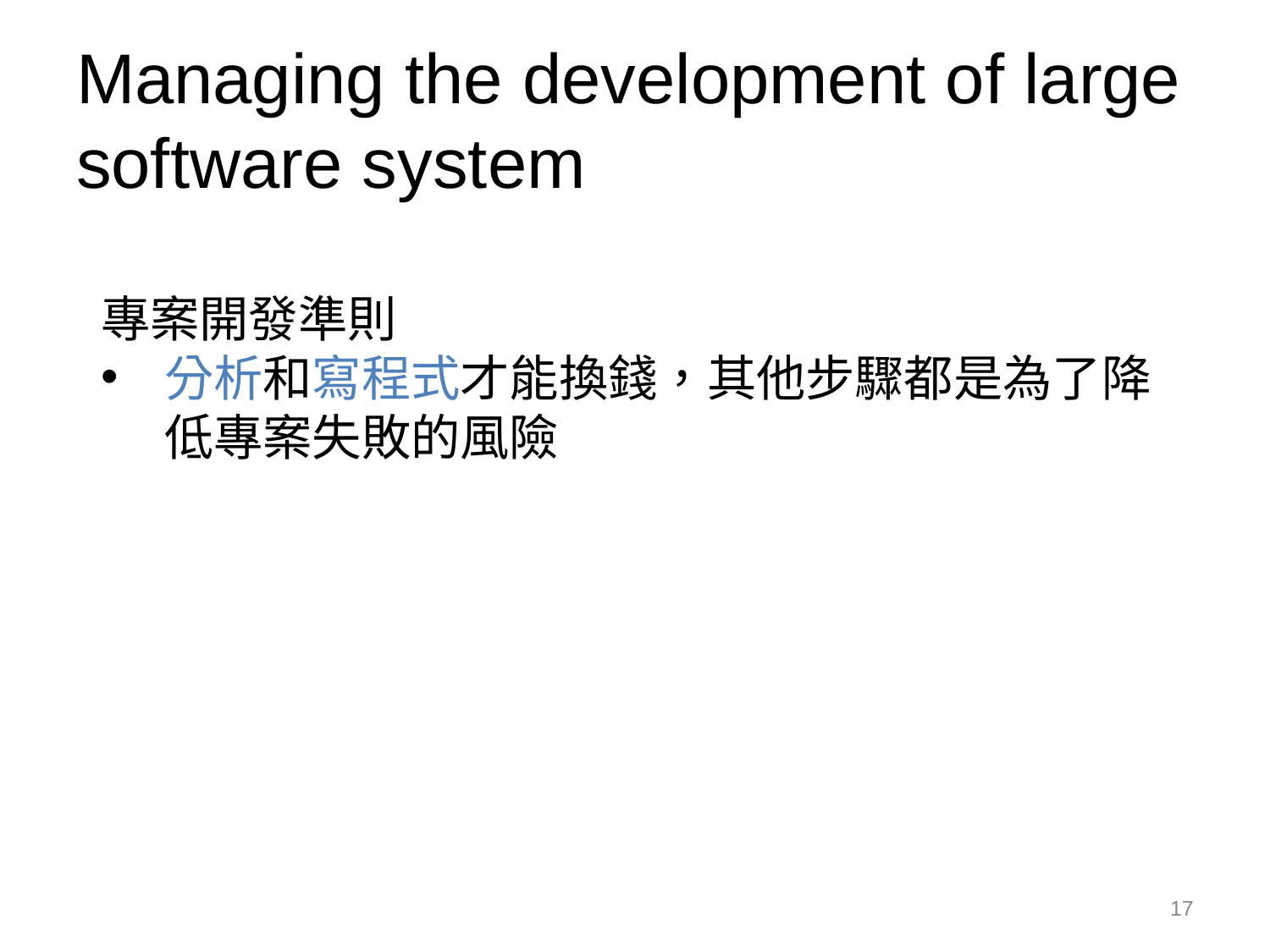

# Managing the development of large software system

專案開發準則
分析和寫程式才能換錢，其他步驟都是為了降低專案失敗的風險

17